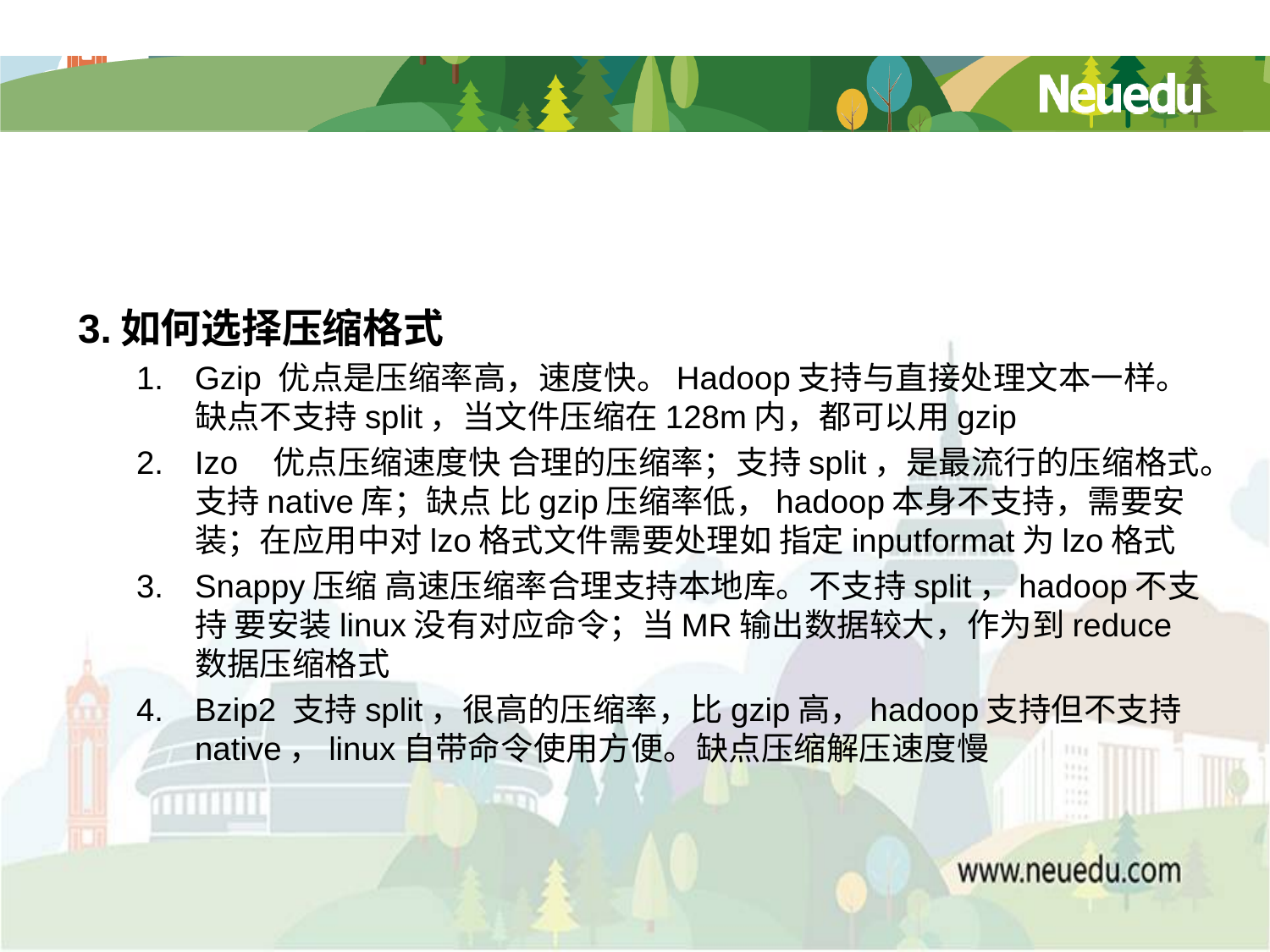

#
3.如何选择压缩格式
Gzip 优点是压缩率高，速度快。Hadoop支持与直接处理文本一样。缺点不支持split，当文件压缩在128m内，都可以用gzip
Izo   优点压缩速度快 合理的压缩率；支持split，是最流行的压缩格式。支持native库；缺点 比gzip压缩率低，hadoop本身不支持，需要安装；在应用中对lzo格式文件需要处理如 指定inputformat为lzo格式
Snappy压缩 高速压缩率合理支持本地库。不支持split，hadoop不支持 要安装linux没有对应命令；当MR输出数据较大，作为到reduce数据压缩格式
Bzip2 支持split，很高的压缩率，比gzip高，hadoop支持但不支持native，linux自带命令使用方便。缺点压缩解压速度慢